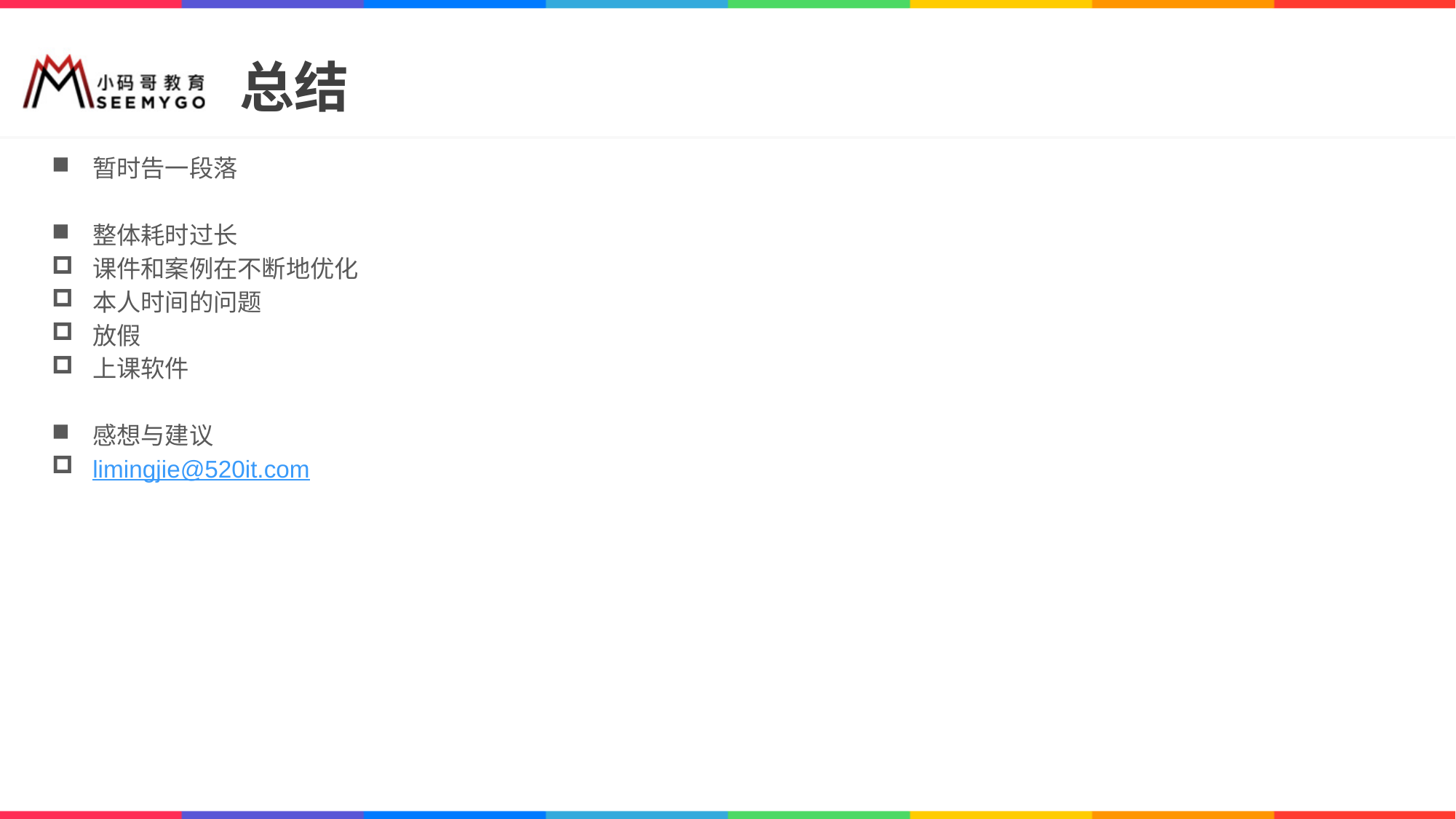

# 总结
暂时告一段落

整体耗时过长
课件和案例在不断地优化
本人时间的问题
放假
上课软件

感想与建议
limingjie@520it.com